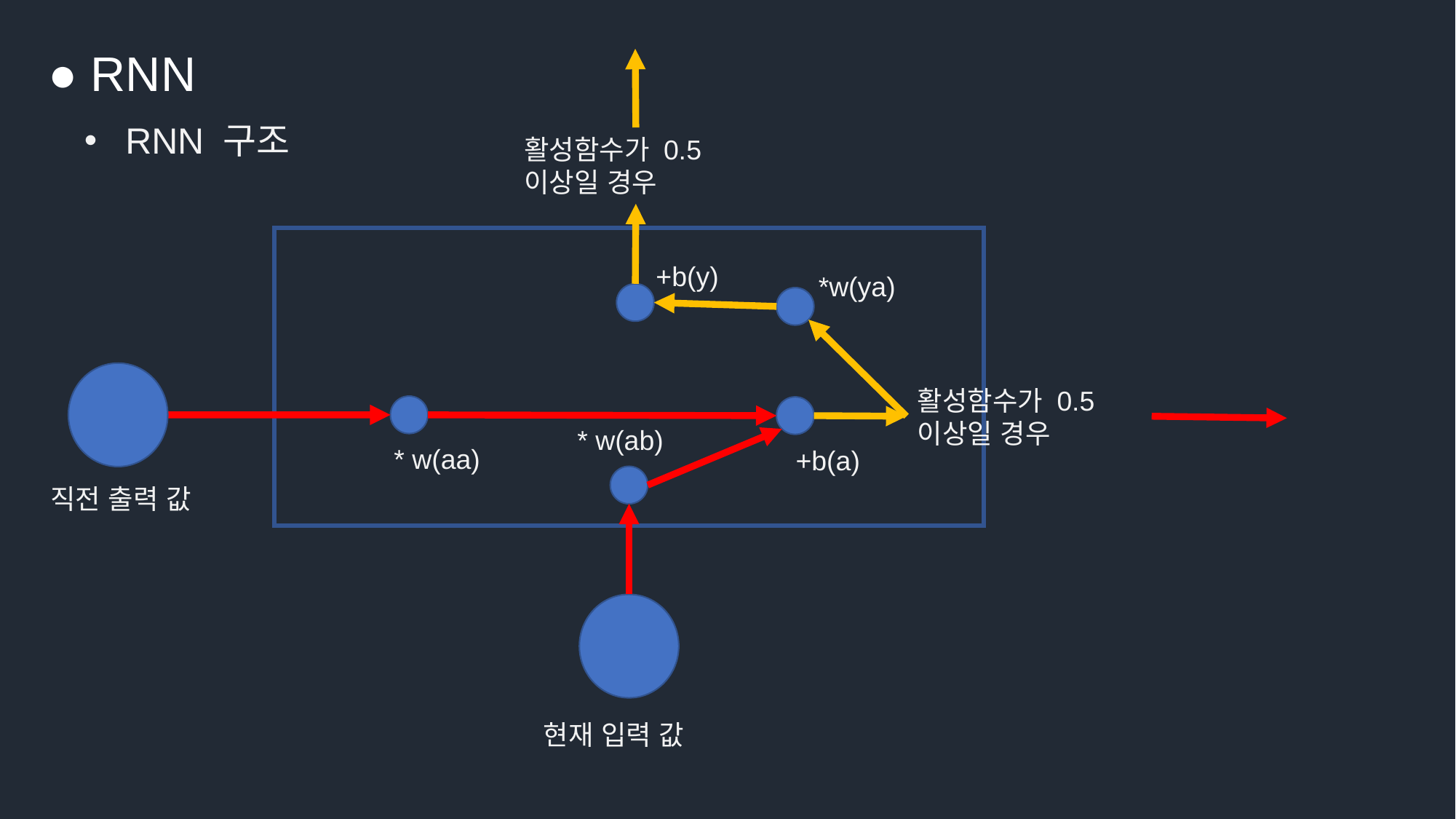

● RNN
RNN 구조
활성함수가 0.5 이상일 경우

+b(y)
*w(ya)

활성함수가 0.5 이상일 경우

* w(ab)
* w(aa)
+b(a)

직전 출력 값

현재 입력 값